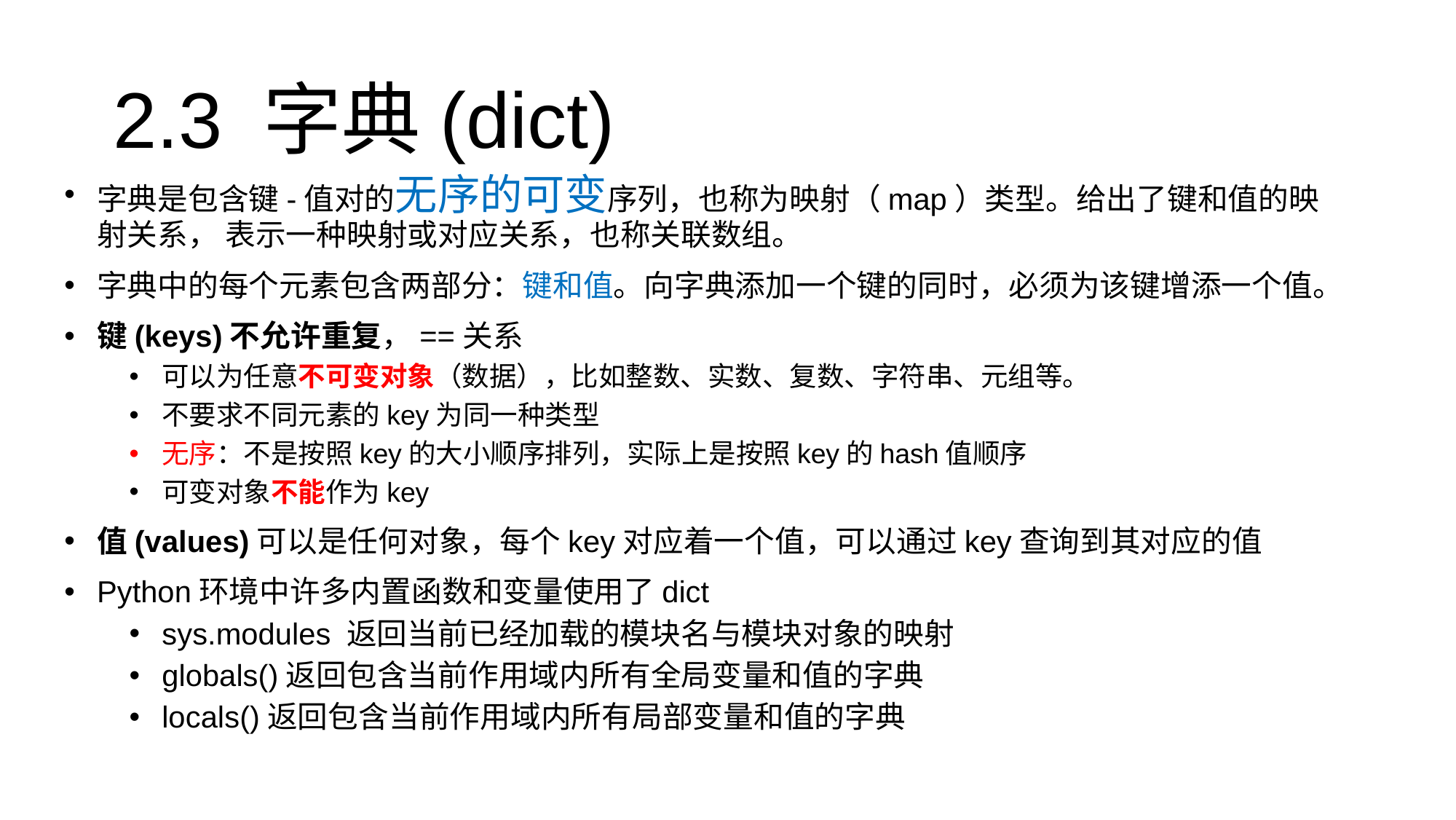

# 2.3 字典(dict)
字典是包含键-值对的无序的可变序列，也称为映射（map）类型。给出了键和值的映射关系， 表示一种映射或对应关系，也称关联数组。
字典中的每个元素包含两部分：键和值。向字典添加一个键的同时，必须为该键增添一个值。
键(keys)不允许重复，==关系
可以为任意不可变对象（数据），比如整数、实数、复数、字符串、元组等。
不要求不同元素的key为同一种类型
无序：不是按照key的大小顺序排列，实际上是按照key的hash值顺序
可变对象不能作为key
值(values)可以是任何对象，每个key对应着一个值，可以通过key查询到其对应的值
Python环境中许多内置函数和变量使用了dict
sys.modules 返回当前已经加载的模块名与模块对象的映射
globals()返回包含当前作用域内所有全局变量和值的字典
locals()返回包含当前作用域内所有局部变量和值的字典